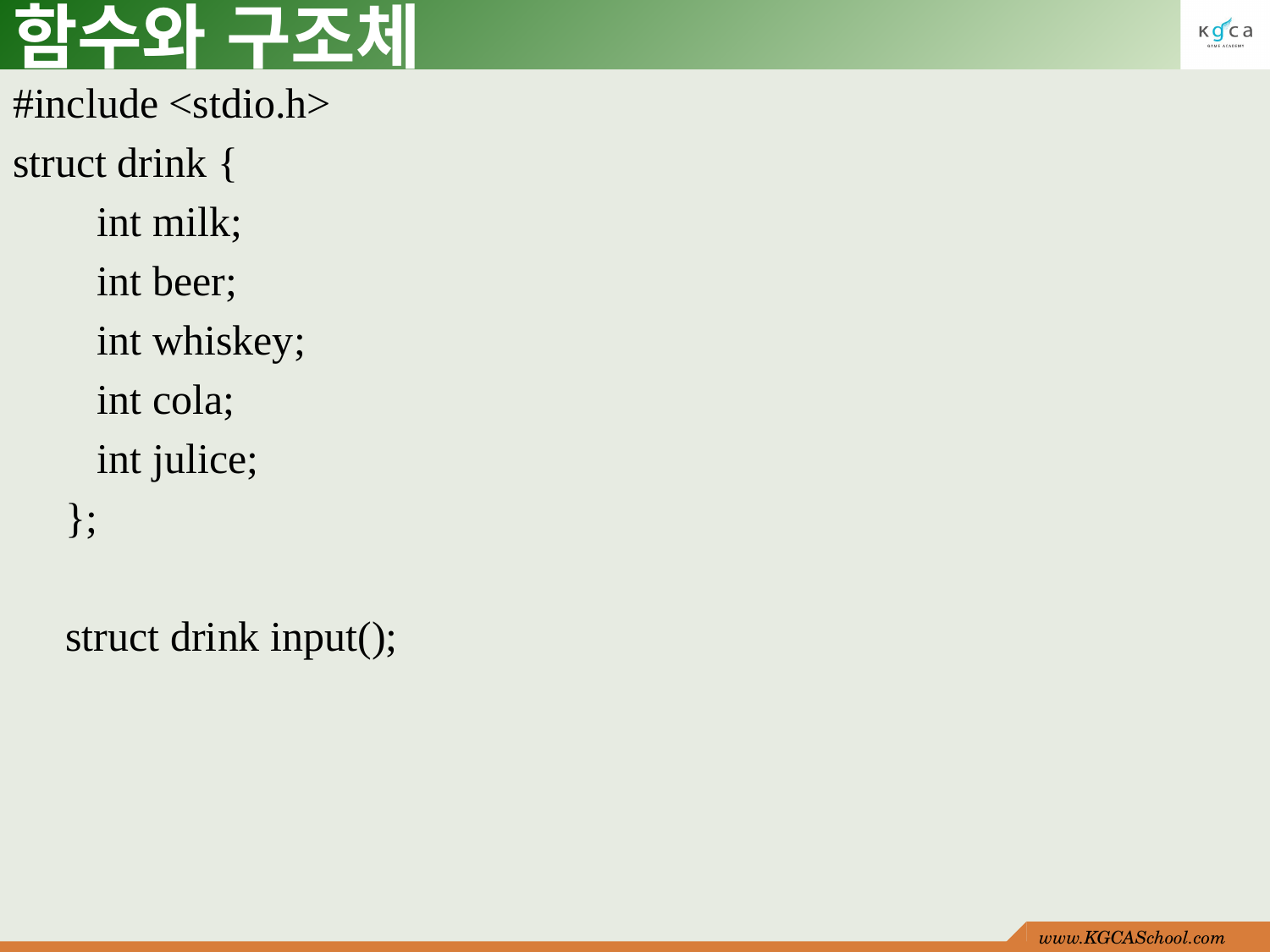

# 함수와 구조체
#include <stdio.h>
struct drink {
        int milk;
        int beer;
        int whiskey;
        int cola;
        int julice;
     };

     struct drink input();